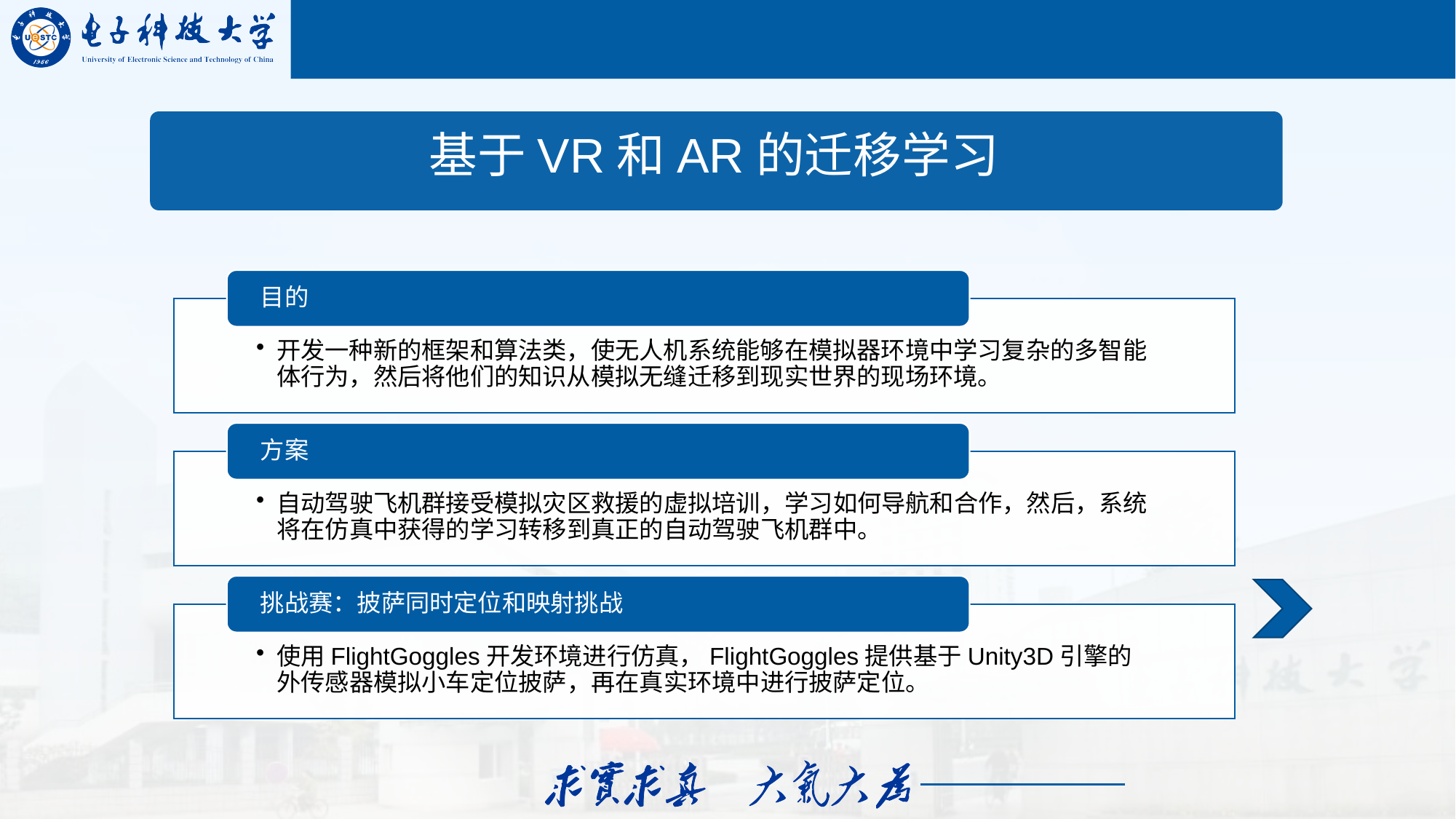

基于VR和AR的迁移学习
开发一种新的框架和算法类，使无人机系统能够在模拟器环境中学习复杂的多智能体行为，然后将他们的知识从模拟无缝迁移到现实世界的现场环境。
目的
自动驾驶飞机群接受模拟灾区救援的虚拟培训，学习如何导航和合作，然后，系统将在仿真中获得的学习转移到真正的自动驾驶飞机群中。
方案
使用FlightGoggles开发环境进行仿真，FlightGoggles提供基于Unity3D引擎的外传感器模拟小车定位披萨，再在真实环境中进行披萨定位。
挑战赛：披萨同时定位和映射挑战